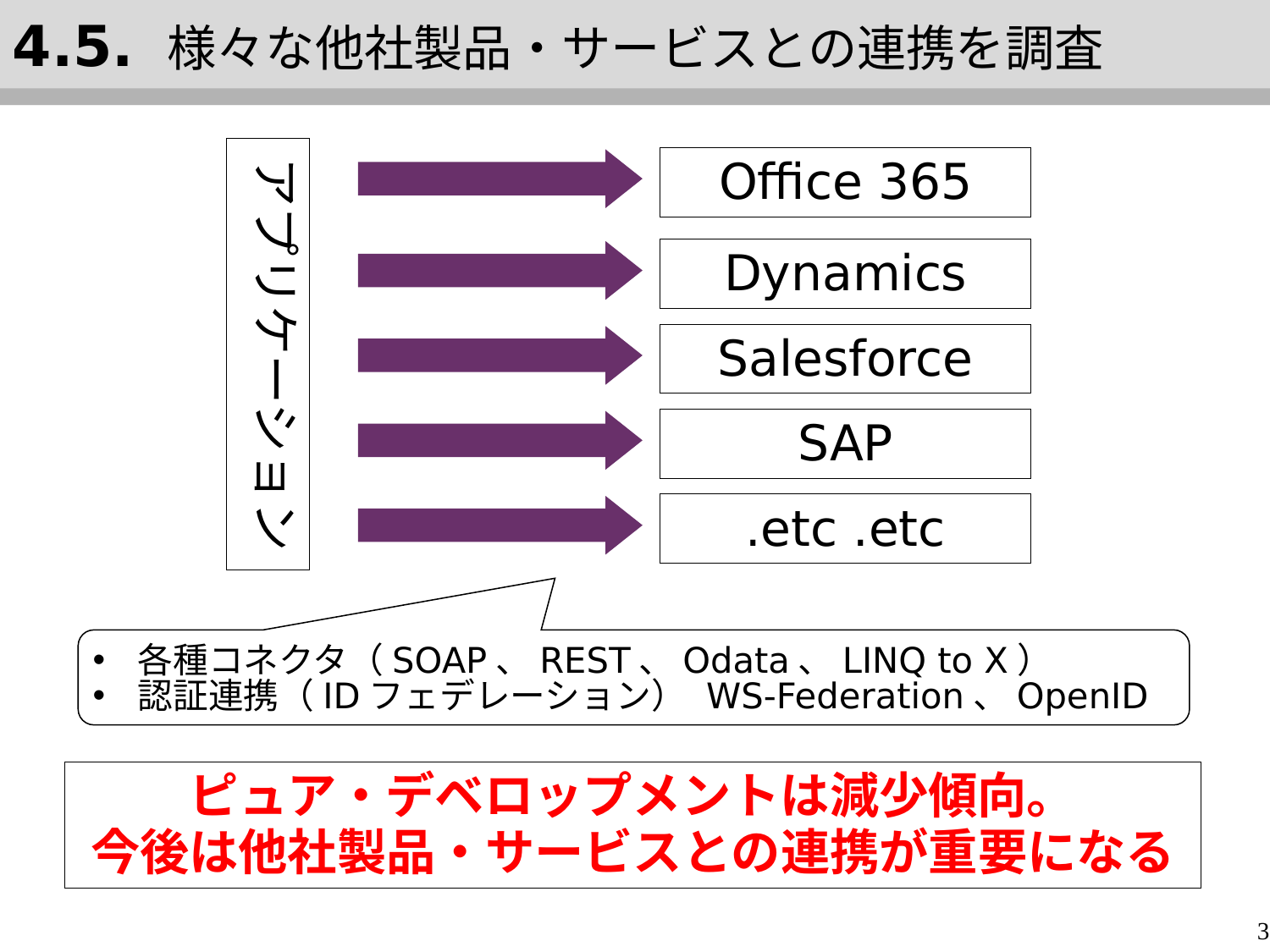

4.5. 様々な他社製品・サービスとの連携を調査
アプリケーション
Office 365

Dynamics

Salesforce

SAP

.etc .etc

 各種コネクタ（SOAP、REST、Odata、LINQ to X）
 認証連携（IDフェデレーション） WS-Federation、OpenID
ピュア・デベロップメントは減少傾向。
今後は他社製品・サービスとの連携が重要になる